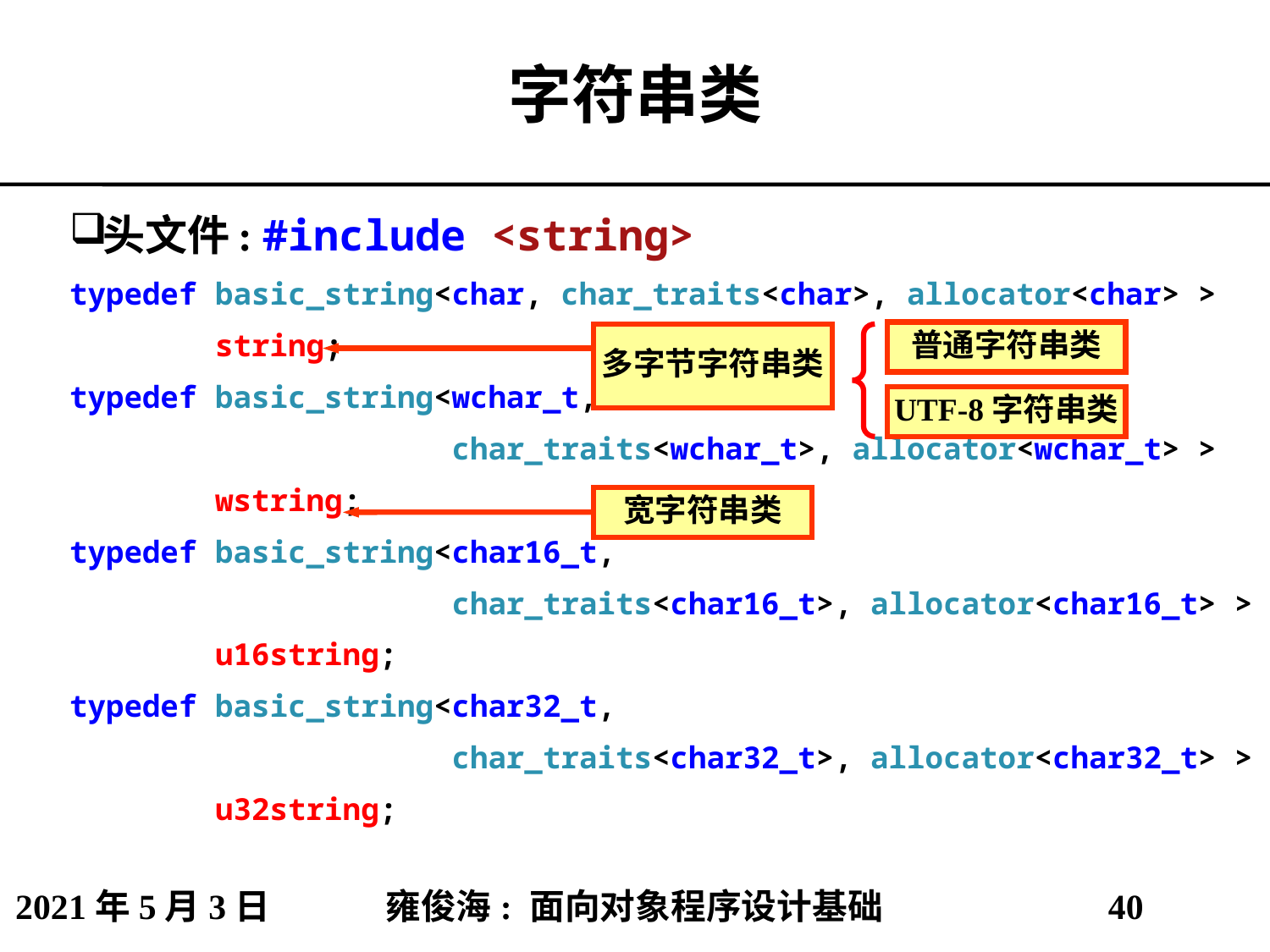

# 字符串类

头文件: #include <string>
typedef basic_string<char, char_traits<char>, allocator<char> >
        string;
typedef basic_string<wchar_t,
                     char_traits<wchar_t>, allocator<wchar_t> >
        wstring;
typedef basic_string<char16_t,
                     char_traits<char16_t>, allocator<char16_t> >
        u16string;
typedef basic_string<char32_t,
                     char_traits<char32_t>, allocator<char32_t> >
        u32string;
普通字符串类
多字节字符串类

UTF-8字符串类
宽字符串类
2021年5月3日
雍俊海: 面向对象程序设计基础
40